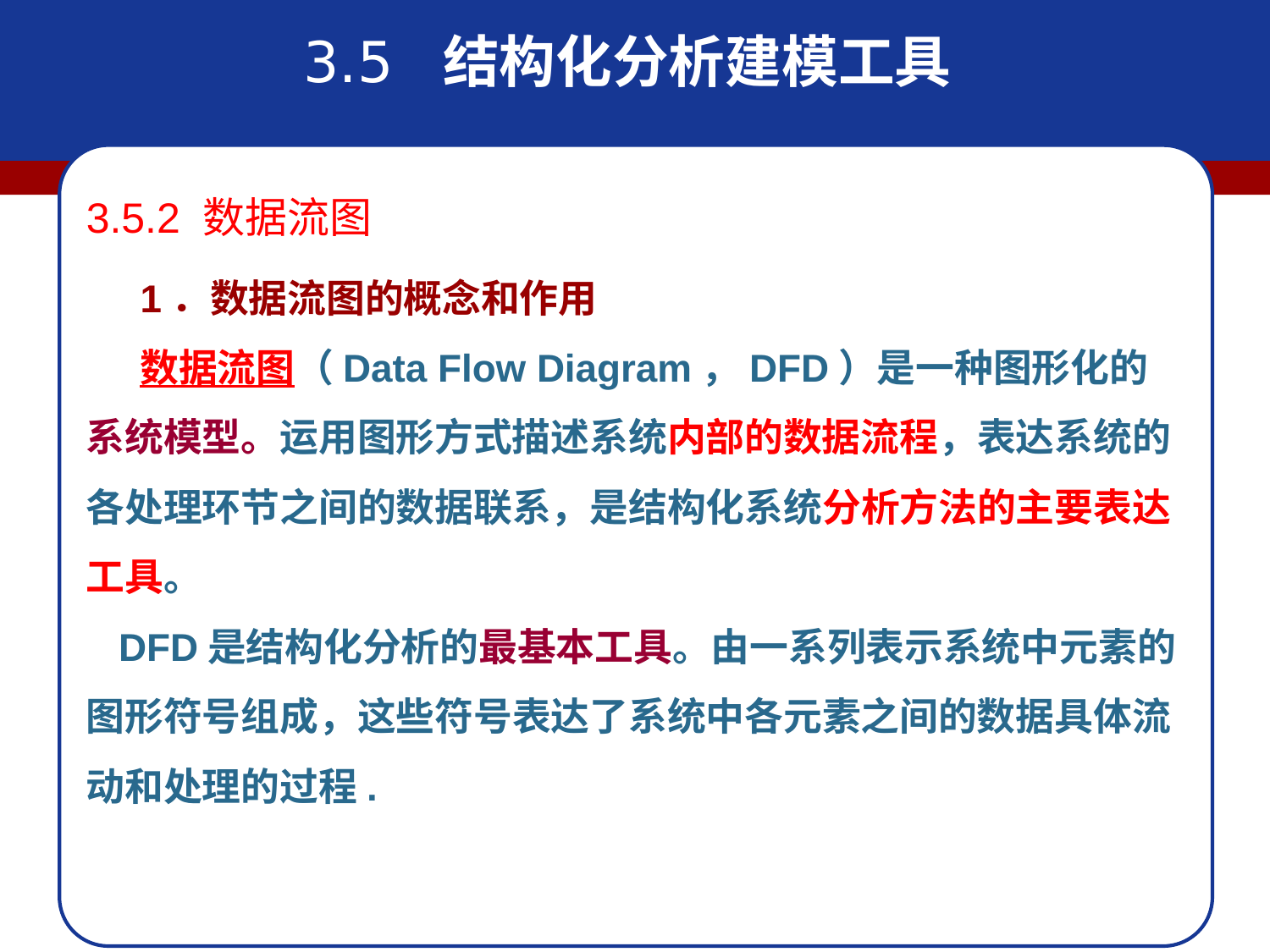

3.5  结构化分析建模工具

3.5.2 数据流图
     1．数据流图的概念和作用
     数据流图（Data Flow Diagram，DFD）是一种图形化的系统模型。运用图形方式描述系统内部的数据流程，表达系统的各处理环节之间的数据联系，是结构化系统分析方法的主要表达工具。
   DFD是结构化分析的最基本工具。由一系列表示系统中元素的图形符号组成，这些符号表达了系统中各元素之间的数据具体流动和处理的过程.